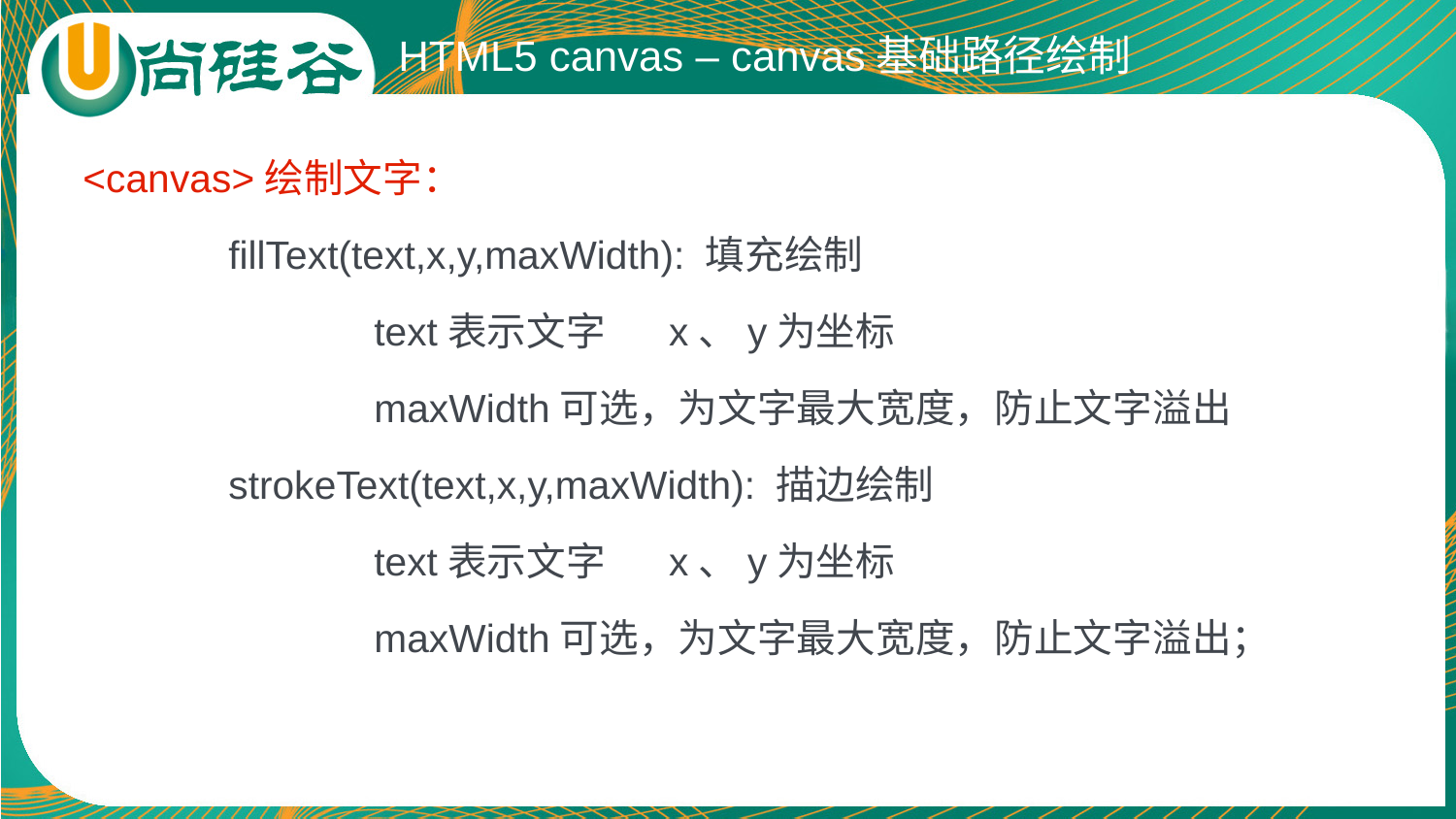

# HTML5 canvas – canvas基础路径绘制
<canvas>绘制文字：
	fillText(text,x,y,maxWidth): 填充绘制
		text表示文字      x、y为坐标
		maxWidth可选，为文字最大宽度，防止文字溢出
	strokeText(text,x,y,maxWidth): 描边绘制
		text表示文字      x、y为坐标
		maxWidth可选，为文字最大宽度，防止文字溢出；